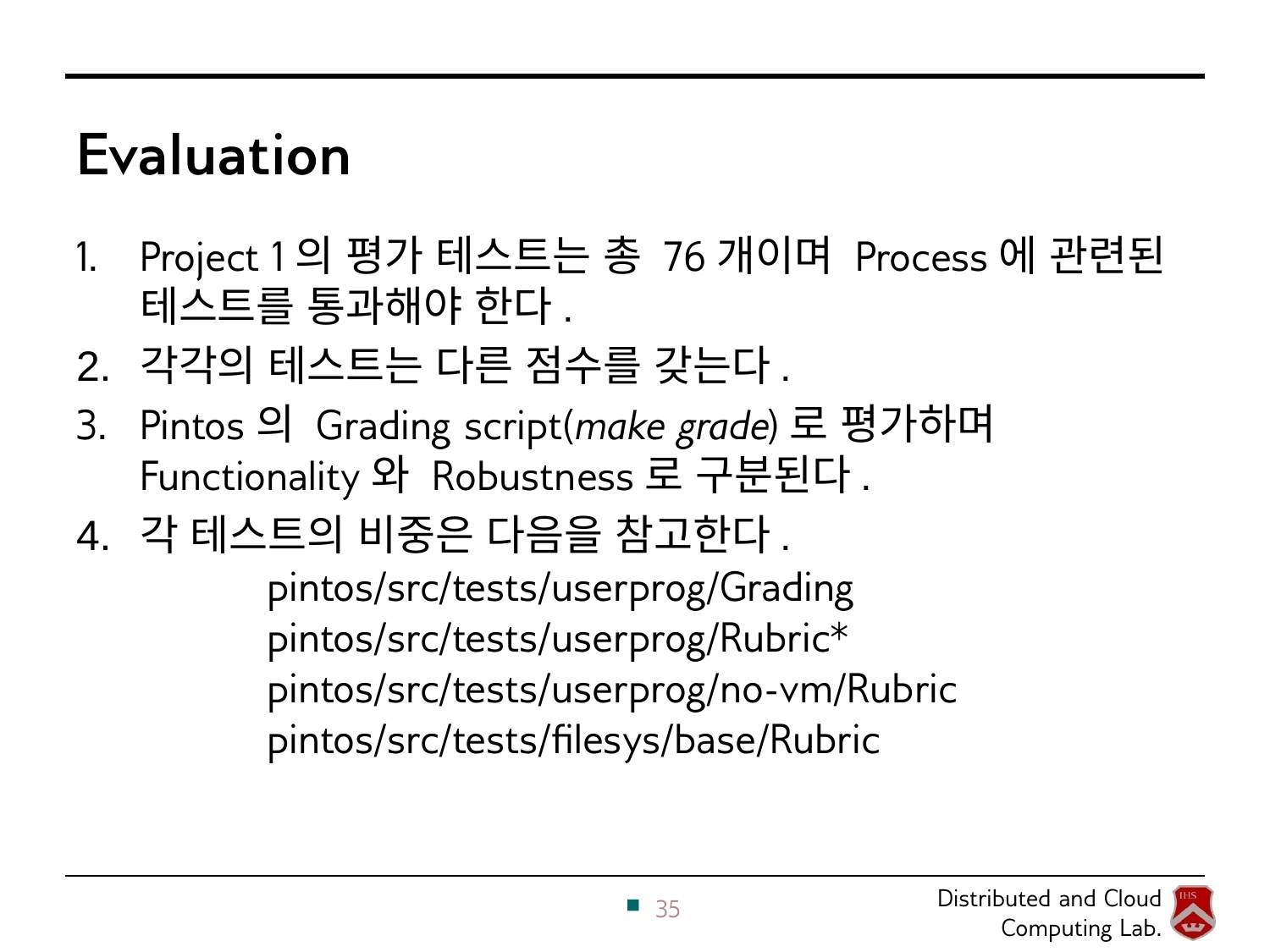

# Evaluation
Project 1의 평가 테스트는 총 76개이며 Process에 관련된 테스트를 통과해야 한다.
각각의 테스트는 다른 점수를 갖는다.
Pintos의 Grading script(make grade)로 평가하며 Functionality와 Robustness로 구분된다.
각 테스트의 비중은 다음을 참고한다.
	pintos/src/tests/userprog/Grading
	pintos/src/tests/userprog/Rubric*
	pintos/src/tests/userprog/no-vm/Rubric
	pintos/src/tests/filesys/base/Rubric

35